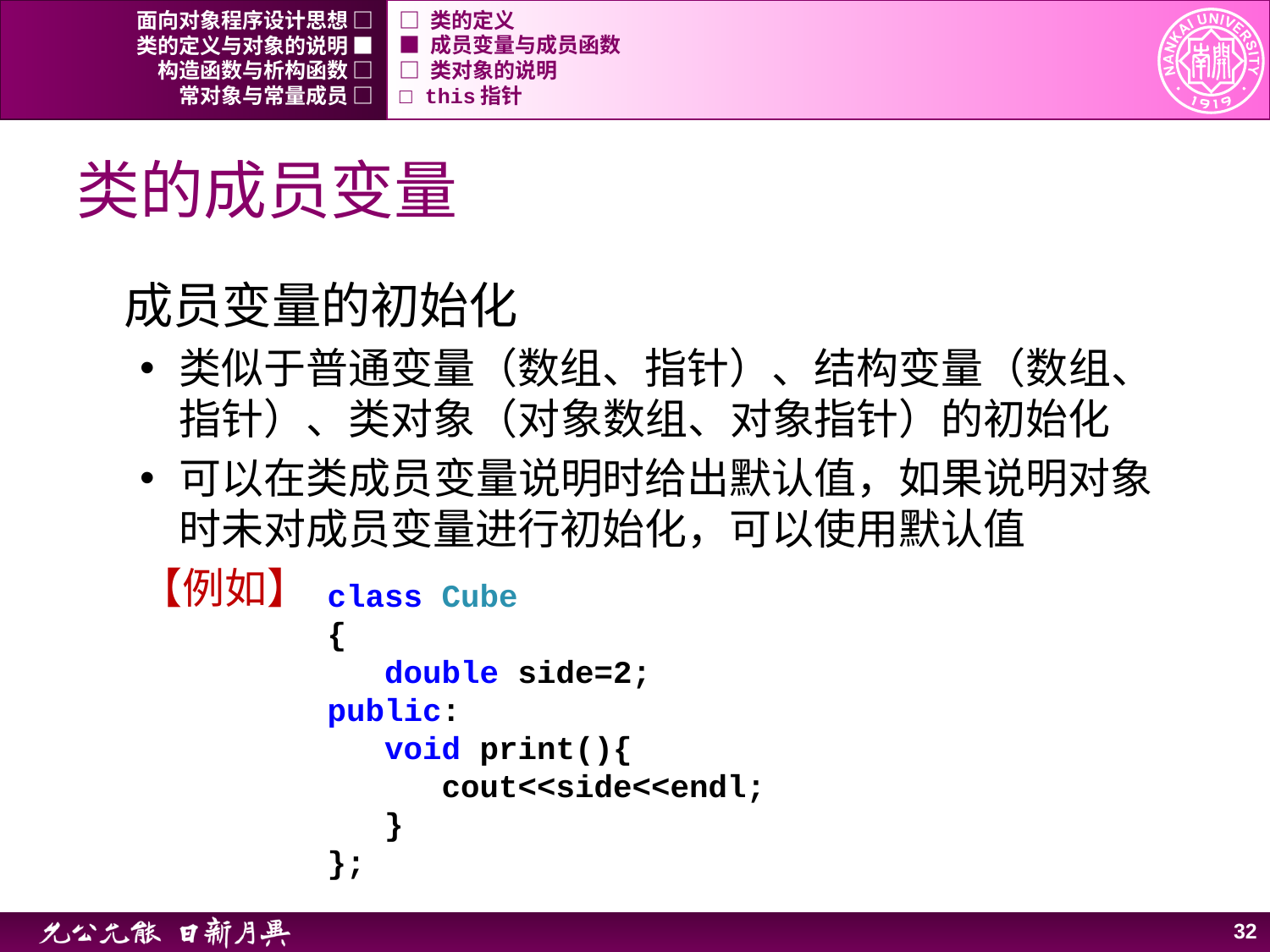

面向对象程序设计思想 □
□ 类的定义
类的定义与对象的说明 ■
■ 成员变量与成员函数
构造函数与析构函数 □
□ 类对象的说明
常对象与常量成员 □

□ this指针
# 类的成员变量
成员变量的初始化
类似于普通变量（数组、指针）、结构变量（数组、指针）、类对象（对象数组、对象指针）的初始化
可以在类成员变量说明时给出默认值，如果说明对象时未对成员变量进行初始化，可以使用默认值
【例如】
class Cube
{
   double side=2;
public:
   void print(){
      cout<<side<<endl;
   }
};
32